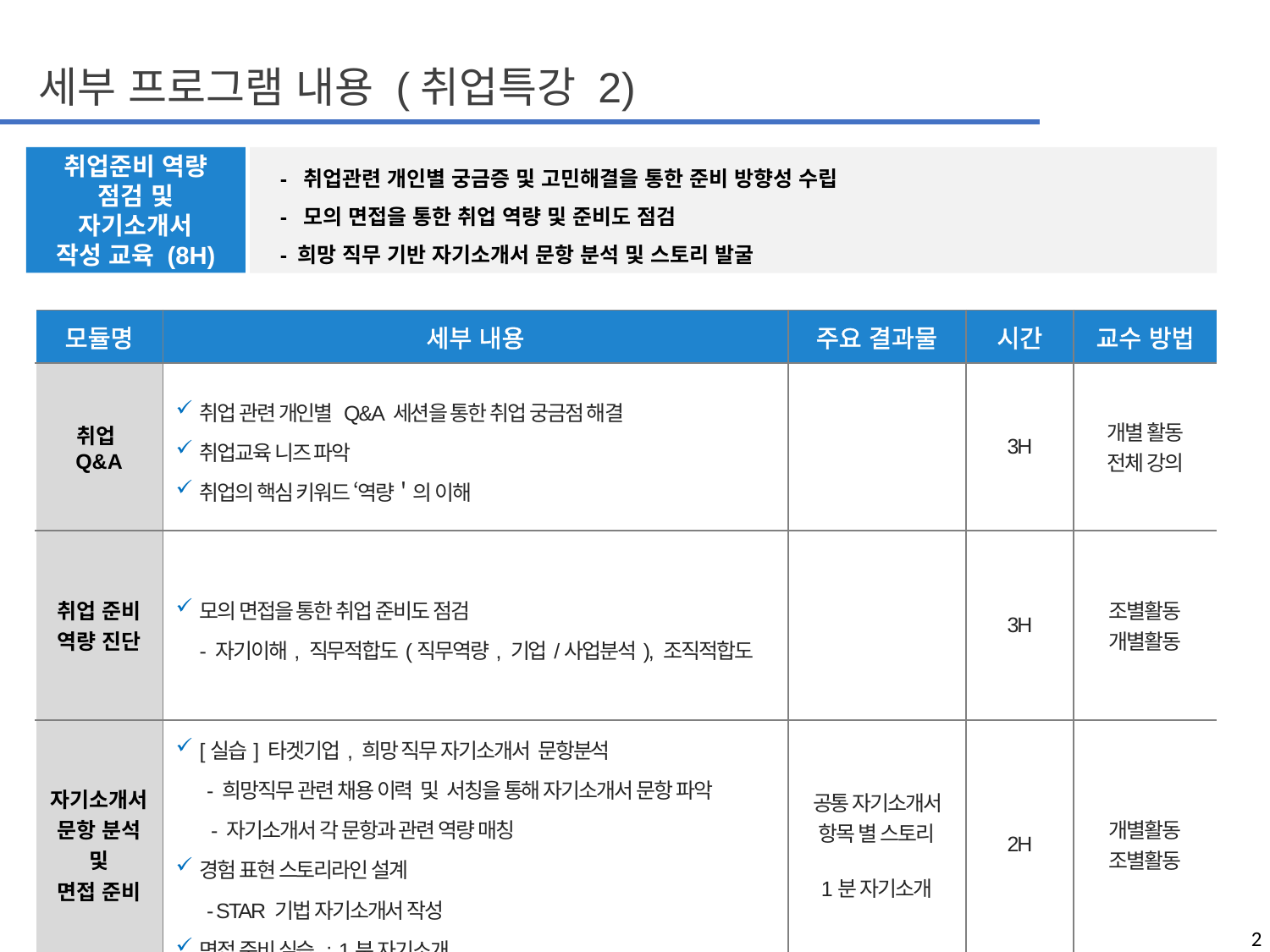

# 세부 프로그램 내용 (취업특강 2)
   -  취업관련 개인별 궁금증 및 고민해결을 통한 준비 방향성 수립
   -  모의 면접을 통한 취업 역량 및 준비도 점검
   - 희망 직무 기반 자기소개서 문항 분석 및 스토리 발굴
취업준비 역량 점검 및 자기소개서
작성 교육 (8H)
| 모듈명 | 세부 내용 | 주요 결과물 | 시간 | 교수 방법 |
| --- | --- | --- | --- | --- |
| 취업 Q&A | 취업 관련 개인별 Q&A 세션을 통한 취업 궁금점 해결 취업교육 니즈 파악 취업의 핵심 키워드 ‘역량＇의 이해 |  | 3H | 개별 활동 전체 강의 |
| 취업 준비 역량 진단 | 모의 면접을 통한 취업 준비도 점검 - 자기이해, 직무적합도(직무역량, 기업/사업분석), 조직적합도 |  | 3H | 조별활동 개별활동 |
| 자기소개서 문항 분석 및 면접 준비 | [실습] 타겟기업, 희망 직무 자기소개서 문항분석 - 희망직무 관련 채용 이력 및 서칭을 통해 자기소개서 문항 파악 - 자기소개서 각 문항과 관련 역량 매칭 경험 표현 스토리라인 설계 - STAR 기법 자기소개서 작성 면접 준비 실습 : 1분 자기소개 | 공통 자기소개서 항목 별 스토리 1분 자기소개 | 2H | 개별활동 조별활동 |